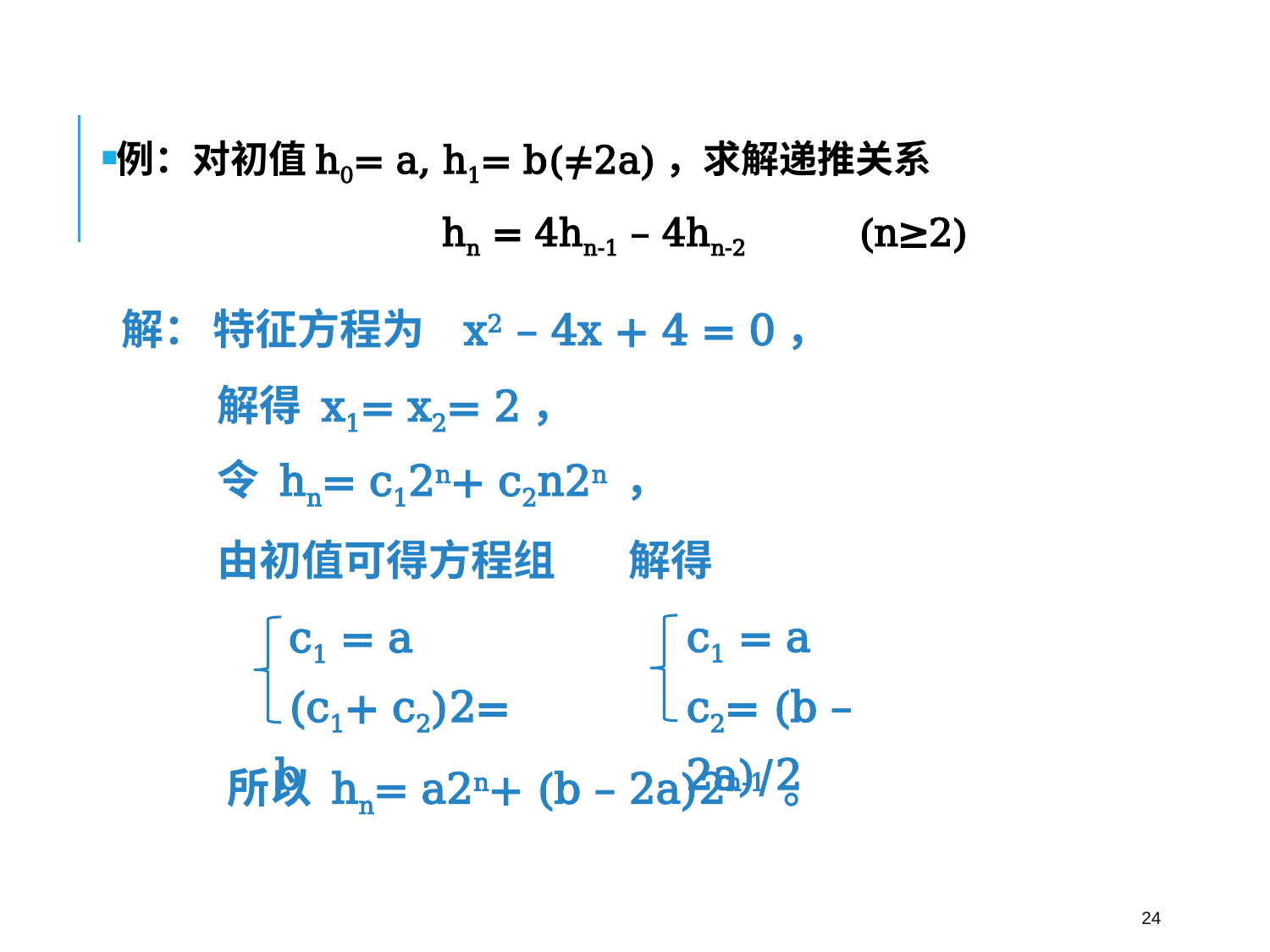

例：对初值h0= a, h1= b(≠2a)，求解递推关系
                                     hn = 4hn-1 – 4hn-2                (n≥2)

解：
特征方程为   x2 – 4x + 4 = 0，
解得 x1= x2= 2，
令 hn= c12n+ c2n2n ，
由初值可得方程组
解得
c1 = a
c1 = a

 (c1+ c2)2= b
c2= (b – 2a)/2
所以 hn= a2n+ (b – 2a)2n-1 。
24